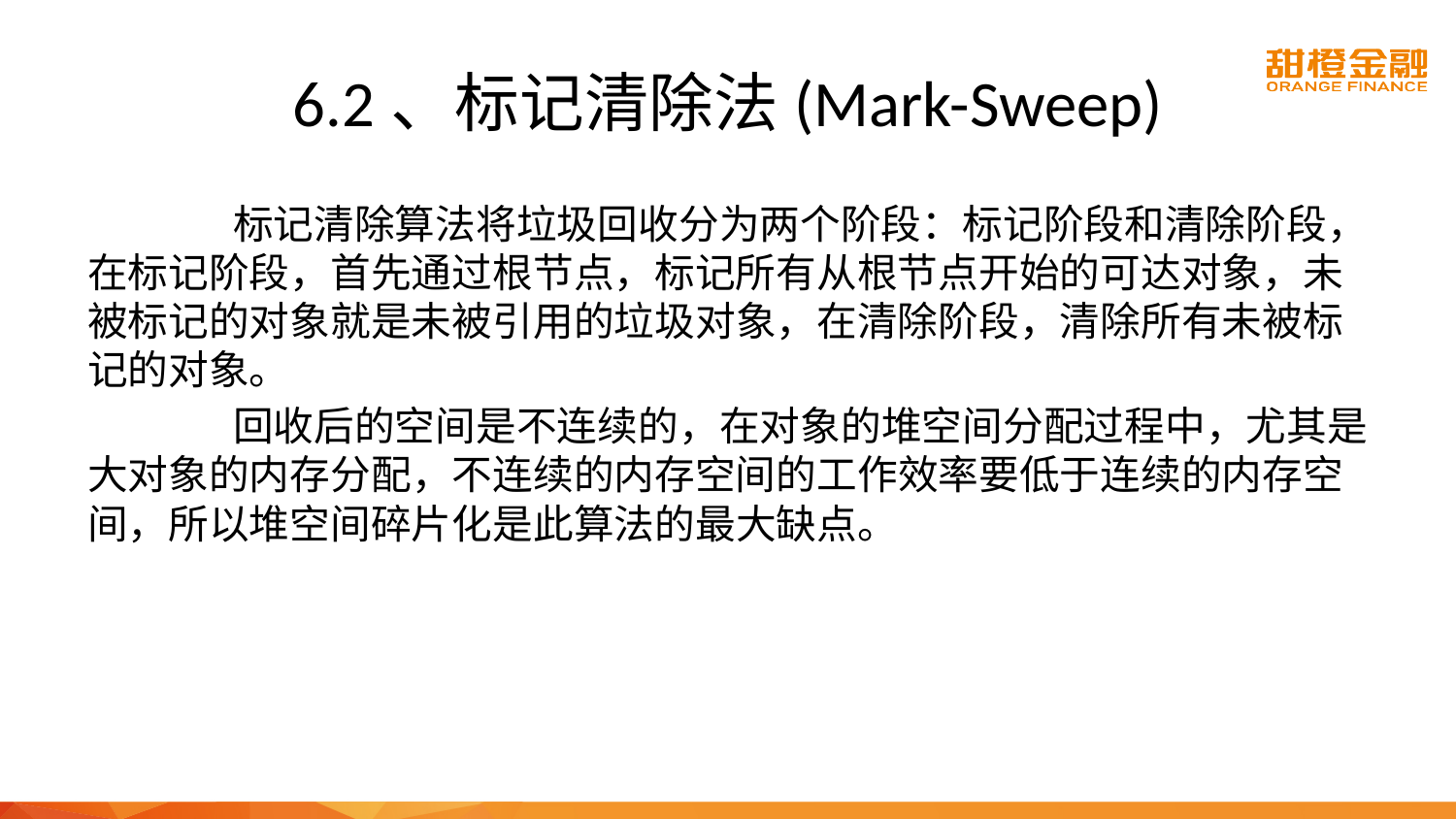

# 6.2、标记清除法(Mark-Sweep)
	标记清除算法将垃圾回收分为两个阶段：标记阶段和清除阶段，在标记阶段，首先通过根节点，标记所有从根节点开始的可达对象，未被标记的对象就是未被引用的垃圾对象，在清除阶段，清除所有未被标记的对象。
	回收后的空间是不连续的，在对象的堆空间分配过程中，尤其是大对象的内存分配，不连续的内存空间的工作效率要低于连续的内存空间，所以堆空间碎片化是此算法的最大缺点。